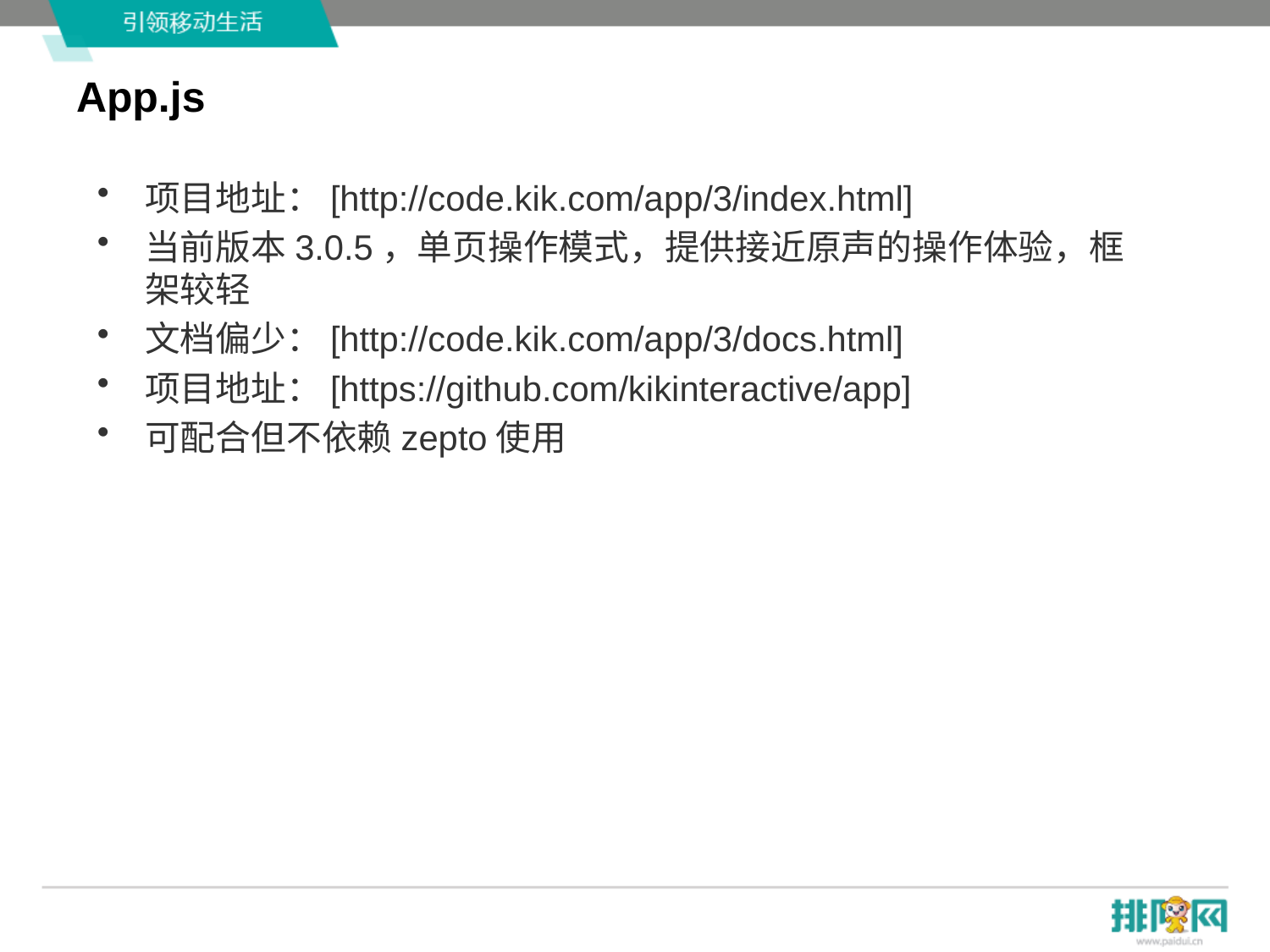

# App.js
项目地址：[http://code.kik.com/app/3/index.html]
当前版本3.0.5，单页操作模式，提供接近原声的操作体验，框架较轻
文档偏少：[http://code.kik.com/app/3/docs.html]
项目地址：[https://github.com/kikinteractive/app]
可配合但不依赖zepto使用